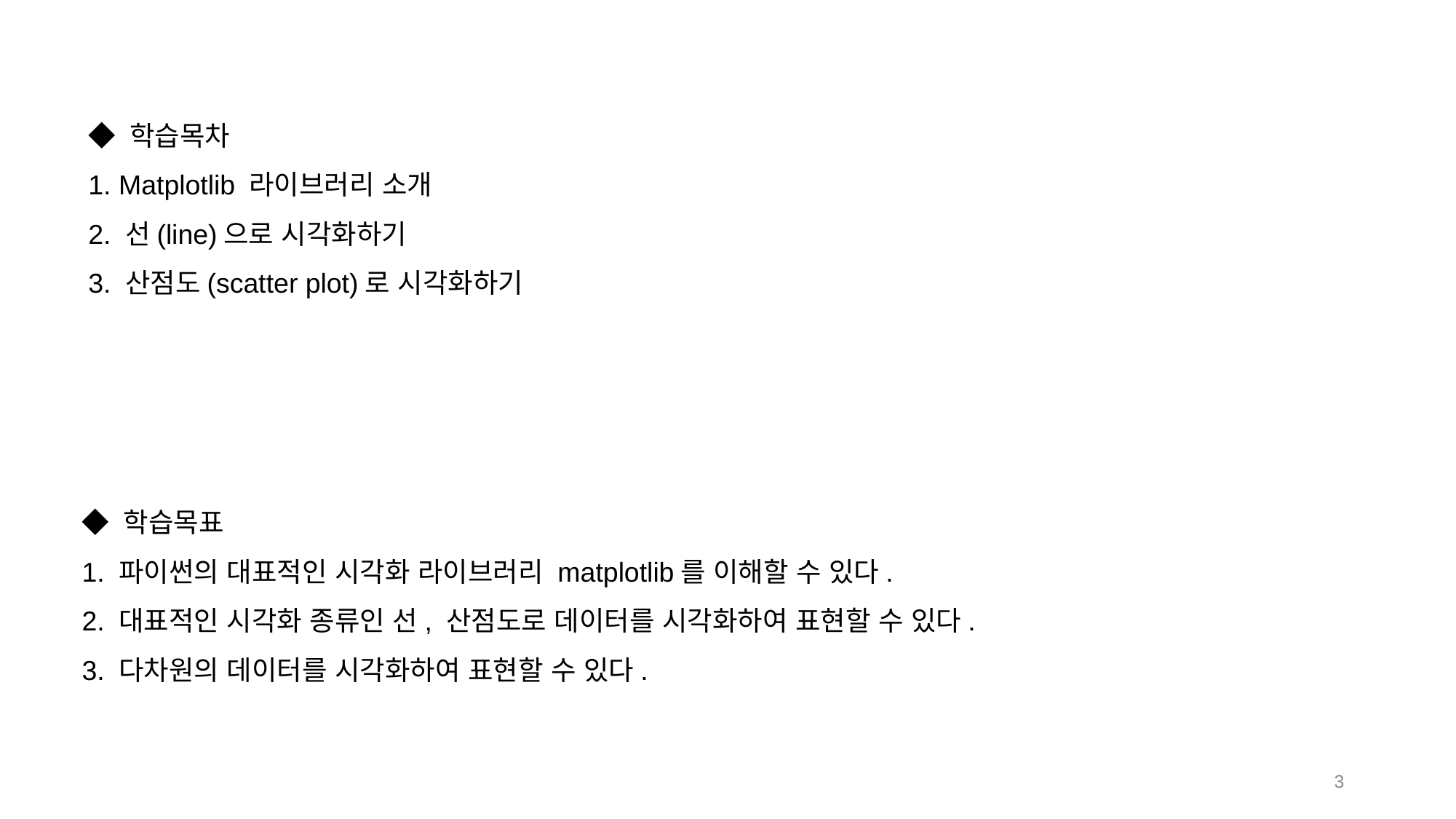

◆ 학습목차
1. Matplotlib 라이브러리 소개
2. 선(line)으로 시각화하기
3. 산점도(scatter plot)로 시각화하기
◆ 학습목표
1. 파이썬의 대표적인 시각화 라이브러리 matplotlib를 이해할 수 있다.
2. 대표적인 시각화 종류인 선, 산점도로 데이터를 시각화하여 표현할 수 있다.
3. 다차원의 데이터를 시각화하여 표현할 수 있다.
3